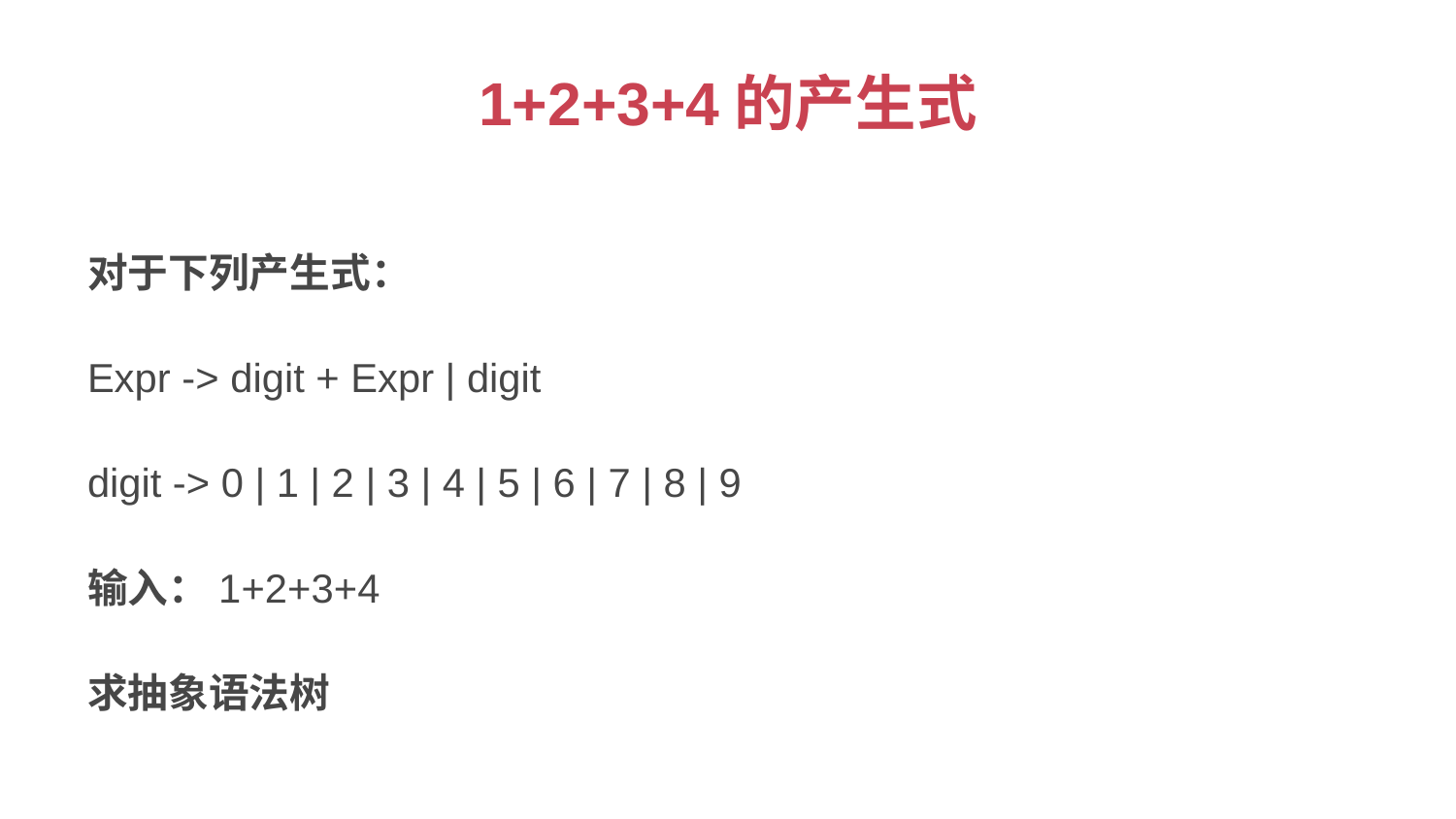

# 1+2+3+4的产生式
对于下列产生式：
Expr -> digit + Expr | digit
digit -> 0 | 1 | 2 | 3 | 4 | 5 | 6 | 7 | 8 | 9
输入：1+2+3+4
求抽象语法树